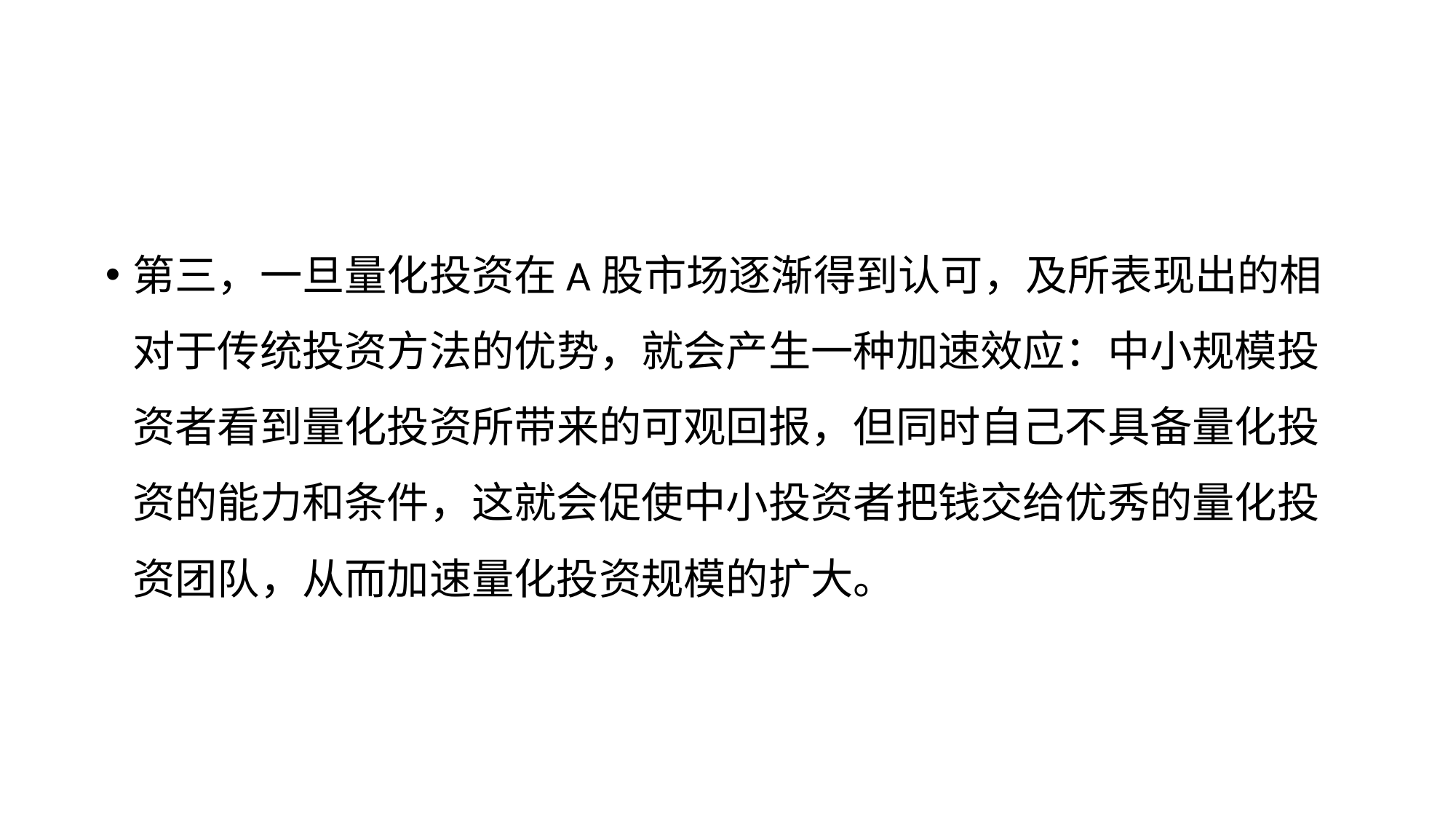

#
第三，一旦量化投资在A股市场逐渐得到认可，及所表现出的相对于传统投资方法的优势，就会产生一种加速效应：中小规模投资者看到量化投资所带来的可观回报，但同时自己不具备量化投资的能力和条件，这就会促使中小投资者把钱交给优秀的量化投资团队，从而加速量化投资规模的扩大。